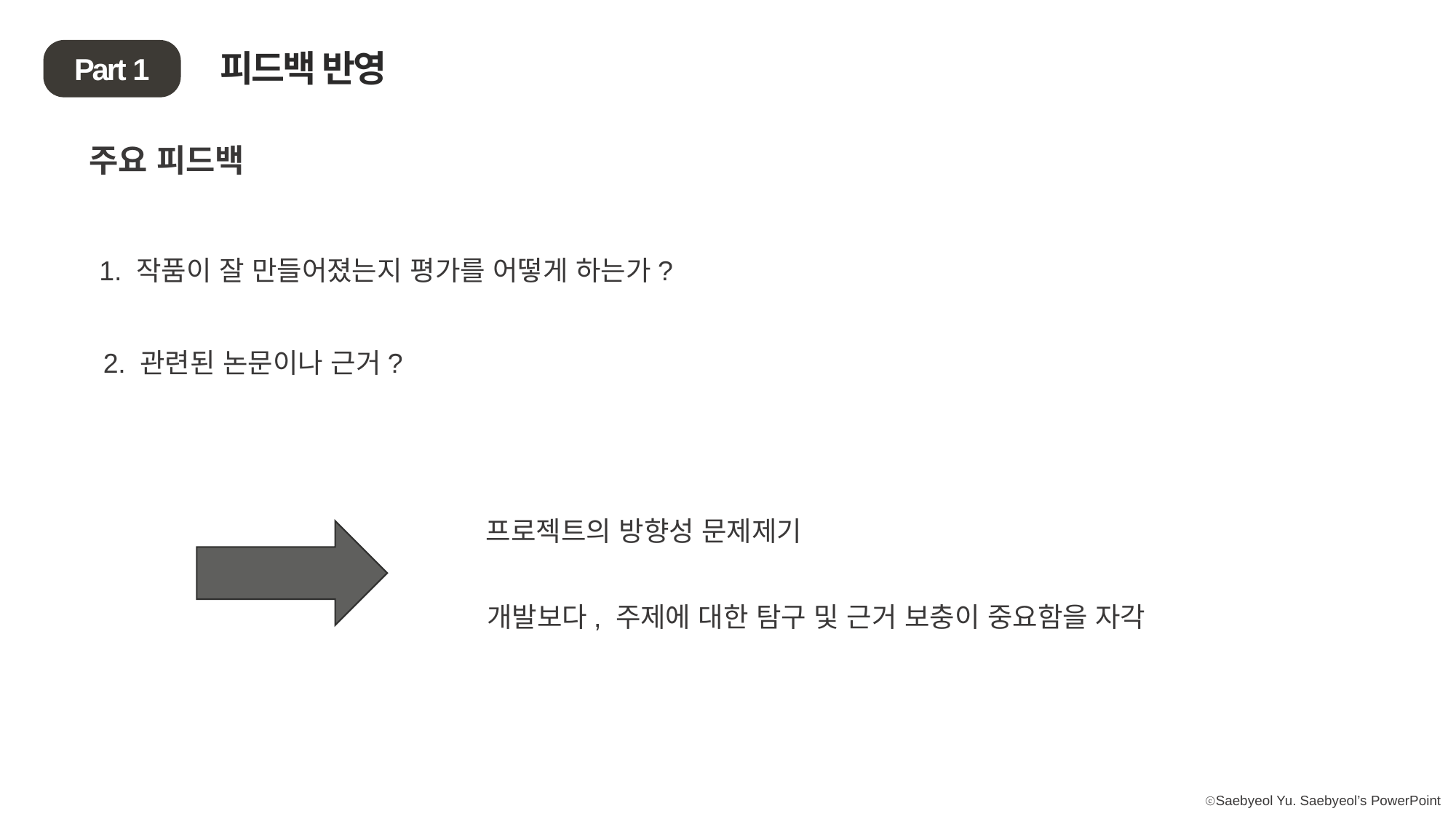

피드백 반영
Part 1
주요 피드백
1. 작품이 잘 만들어졌는지 평가를 어떻게 하는가?
2. 관련된 논문이나 근거?
프로젝트의 방향성 문제제기

개발보다, 주제에 대한 탐구 및 근거 보충이 중요함을 자각